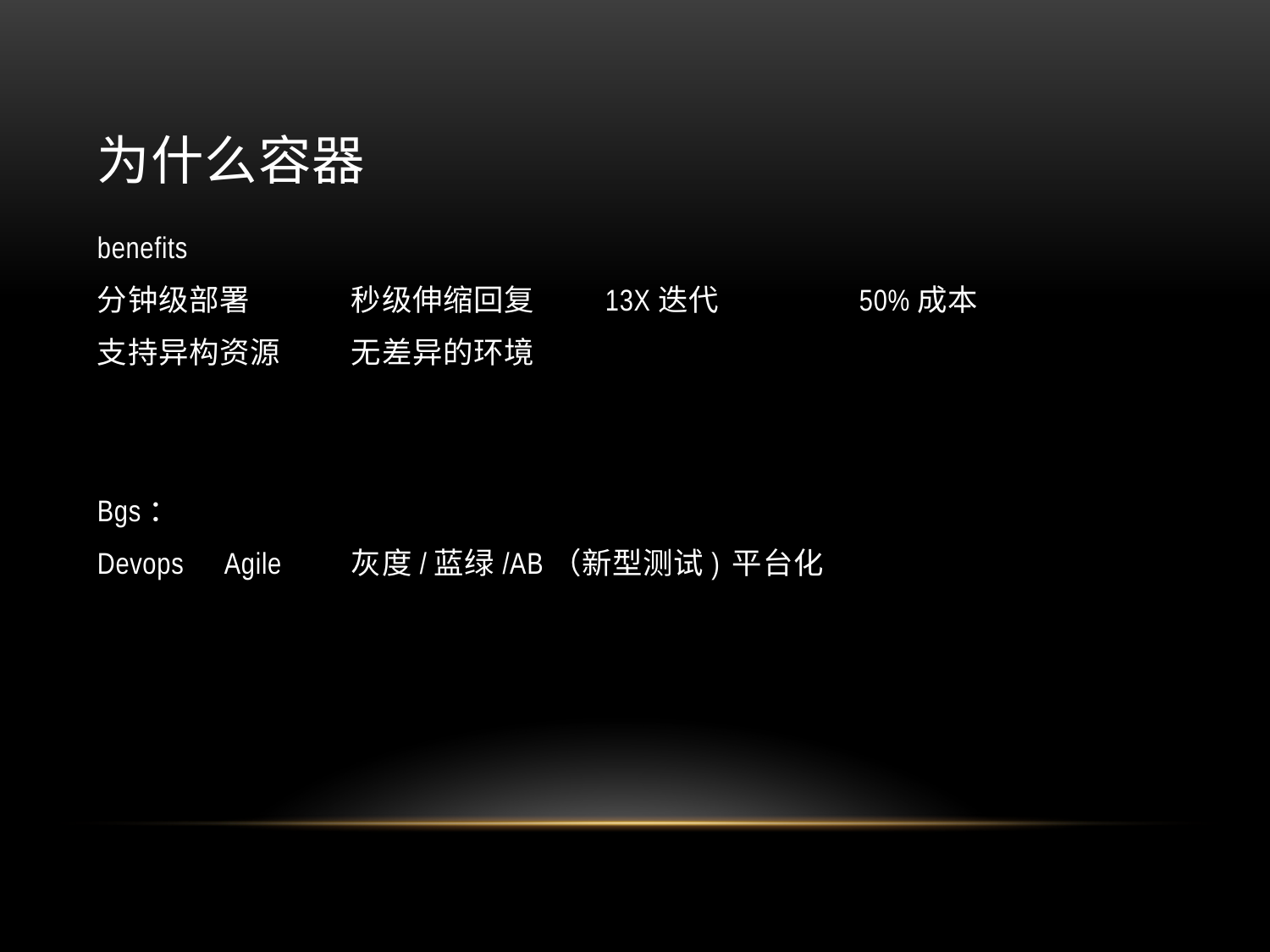

# 为什么容器
benefits
分钟级部署	秒级伸缩回复	13X迭代		50%成本
支持异构资源	无差异的环境

Bgs：
Devops	Agile	灰度/蓝绿/AB（新型测试)	平台化